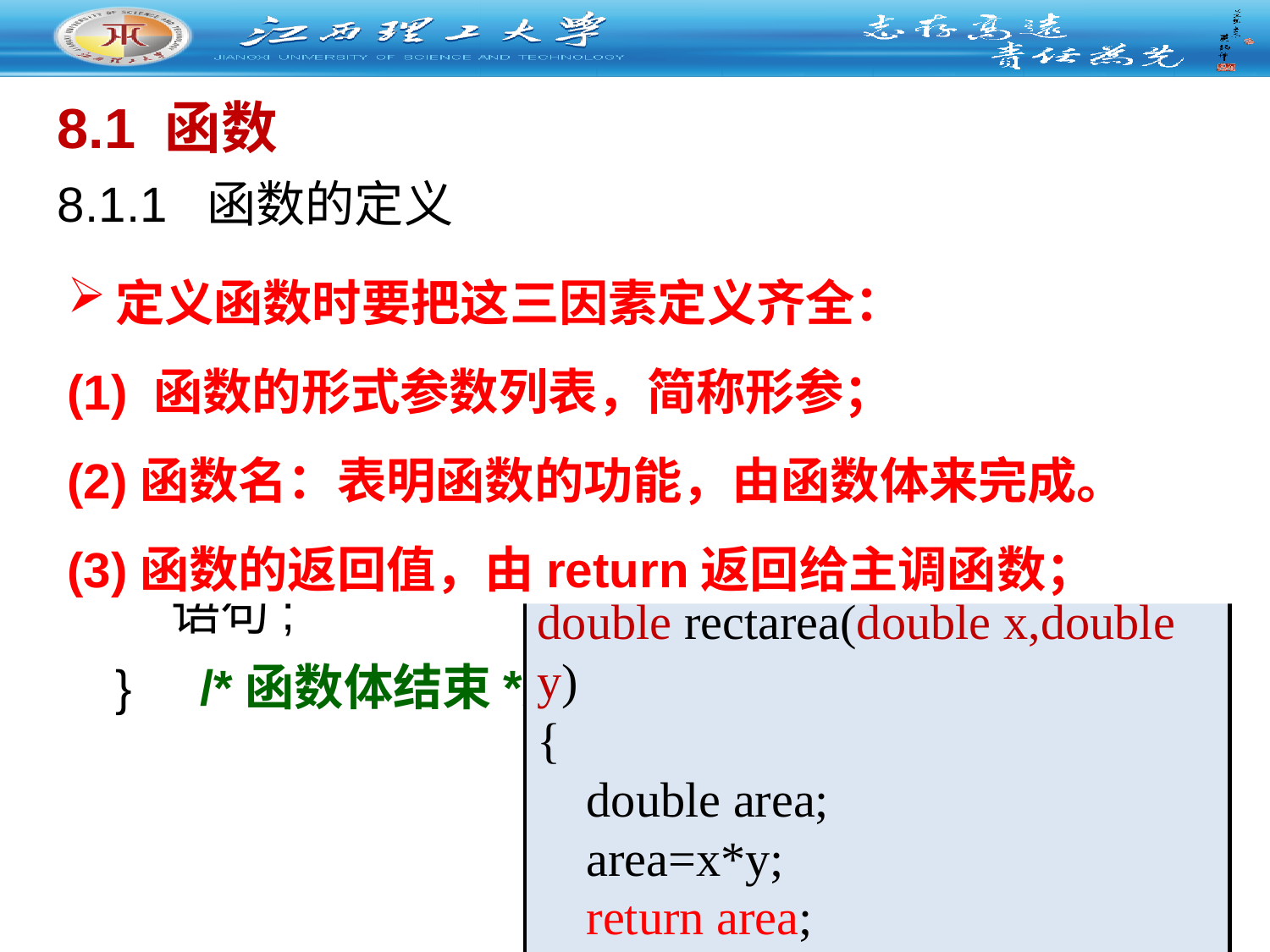

8.1 函数
8.1.1  函数的定义
定义函数时要把这三因素定义齐全：
(1) 函数的形式参数列表，简称形参；
(2)函数名：表明函数的功能，由函数体来完成。
(3)函数的返回值，由return返回给主调函数；
函数定义的一般格式：
返回值类型 函数名(形式参数列表)    /*函数头*/
{     /*函数体开始*/
    声明部分;
    语句;
}     /*函数体结束*/

/*矩形面积函数的定义*/
double rectarea(double x,double y)
{
    double area;
    area=x*y;
    return area;
}